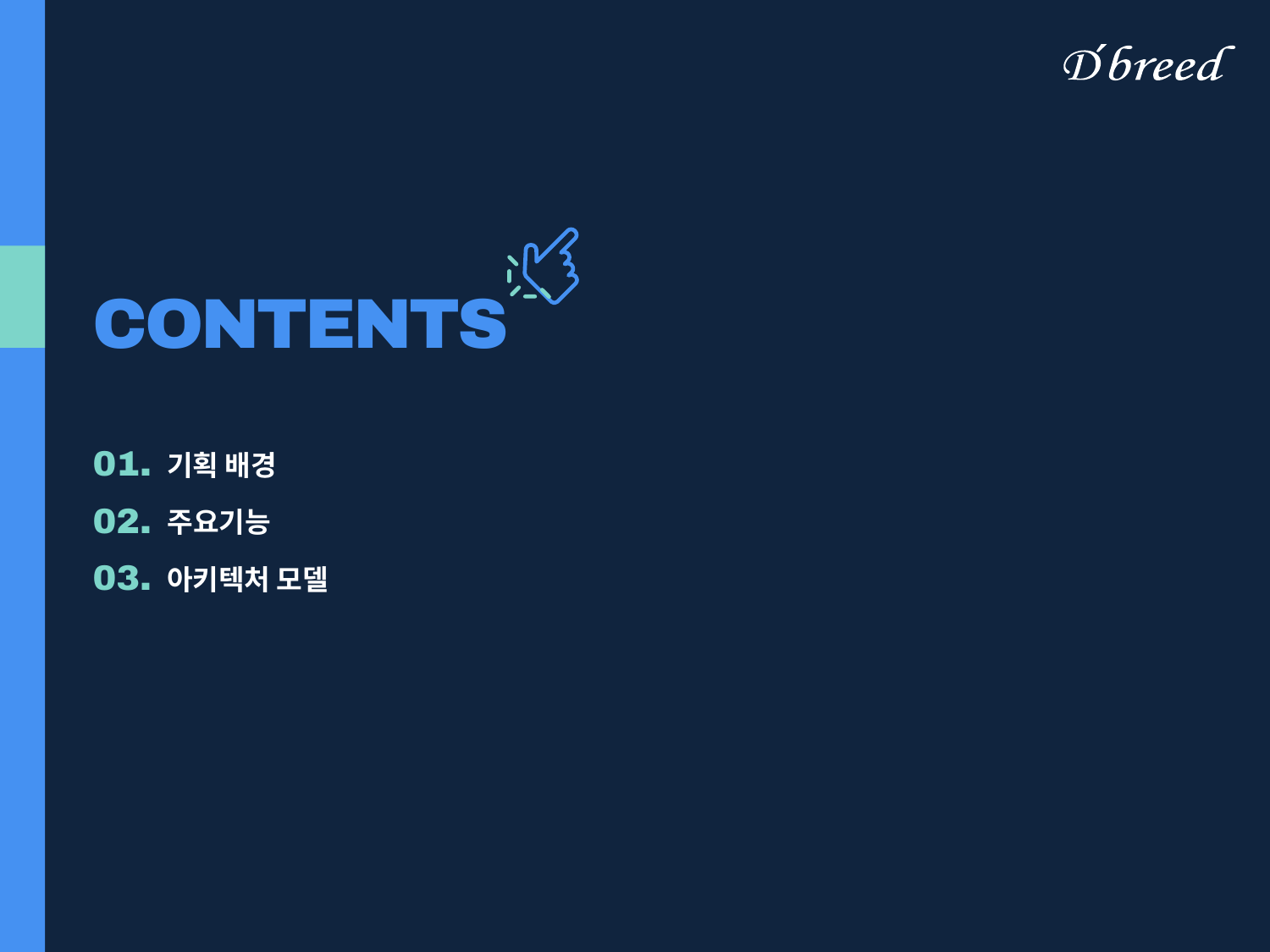

CONTENTS

01.
기획 배경
주요기능
02.
03.
아키텍처 모델